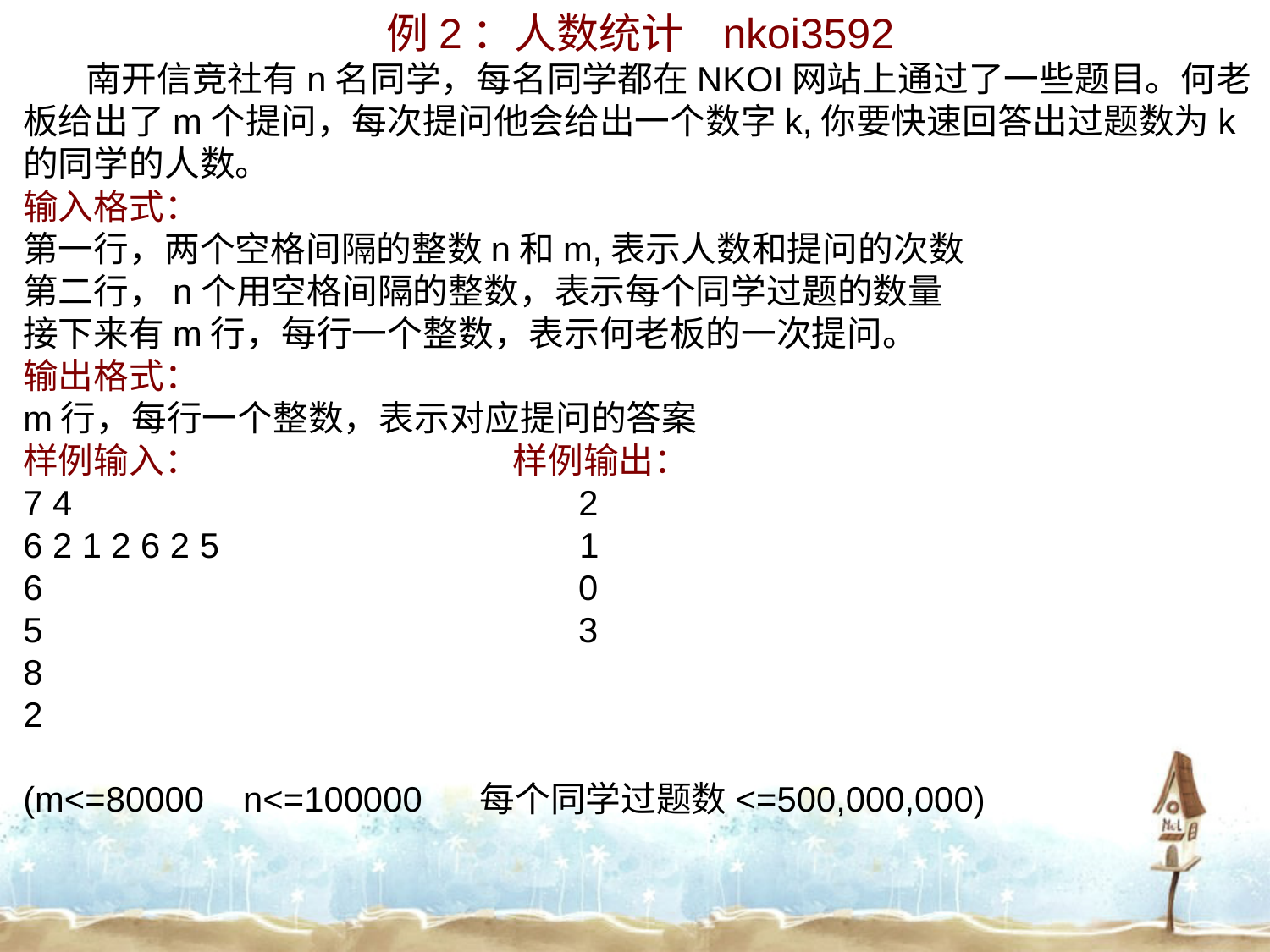

例2：人数统计   nkoi3592
       南开信竞社有n名同学，每名同学都在NKOI网站上通过了一些题目。何老板给出了m个提问，每次提问他会给出一个数字k,你要快速回答出过题数为k的同学的人数。
输入格式：
第一行，两个空格间隔的整数n和m,表示人数和提问的次数
第二行，n个用空格间隔的整数，表示每个同学过题的数量
接下来有m行，每行一个整数，表示何老板的一次提问。
输出格式：
m行，每行一个整数，表示对应提问的答案
样例输入：                                        样例输出：
7 4                                                    2
6 2 1 2 6 2 5                                     1
6                                                       0
5                                                       3
8
2

(m<=80000    n<=100000     每个同学过题数<=500,000,000)